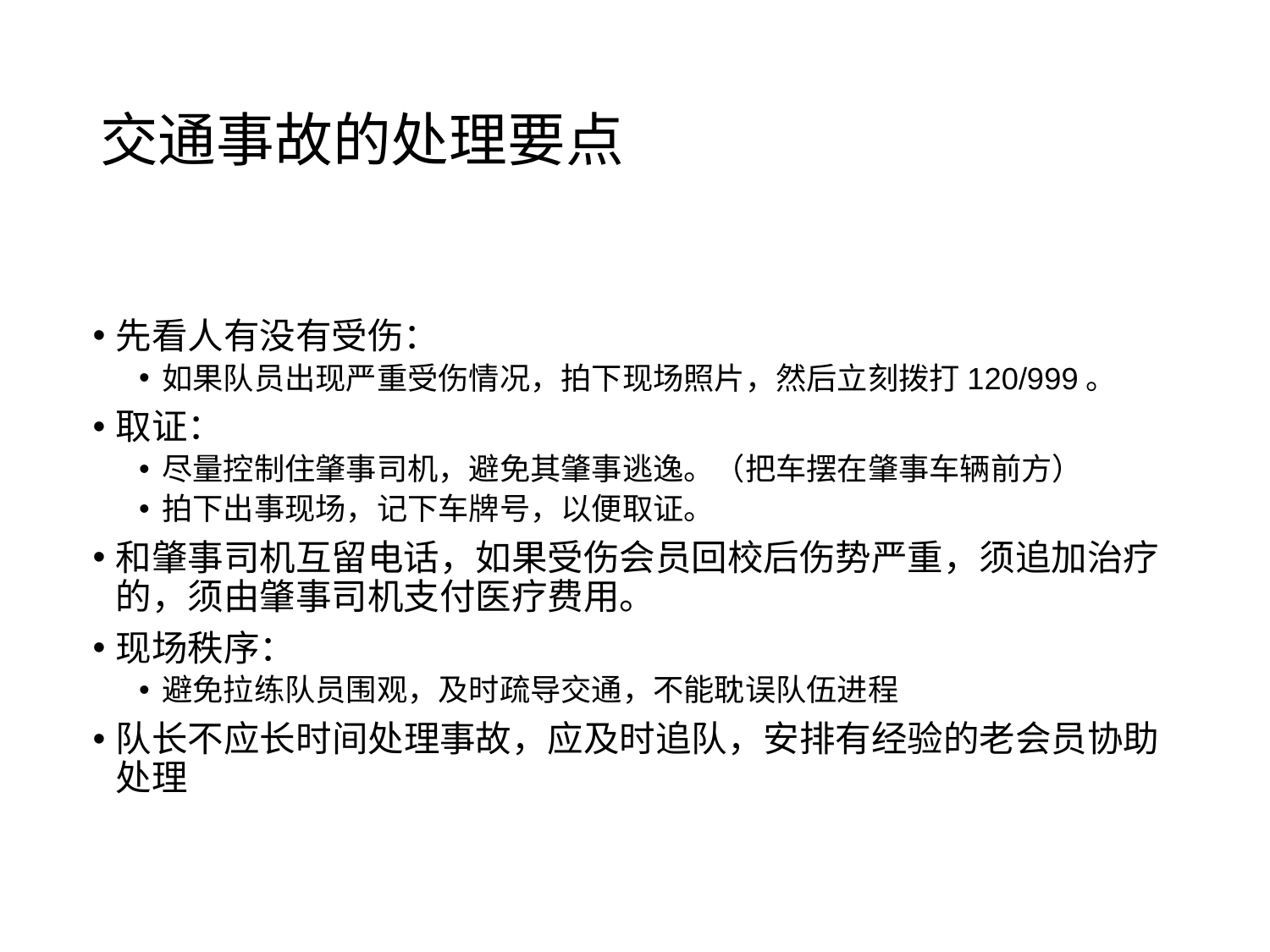

# 交通事故的处理要点

先看人有没有受伤：
如果队员出现严重受伤情况，拍下现场照片，然后立刻拨打120/999。
取证：
尽量控制住肇事司机，避免其肇事逃逸。（把车摆在肇事车辆前方）
拍下出事现场，记下车牌号，以便取证。
和肇事司机互留电话，如果受伤会员回校后伤势严重，须追加治疗的，须由肇事司机支付医疗费用。
现场秩序：
避免拉练队员围观，及时疏导交通，不能耽误队伍进程
队长不应长时间处理事故，应及时追队，安排有经验的老会员协助处理